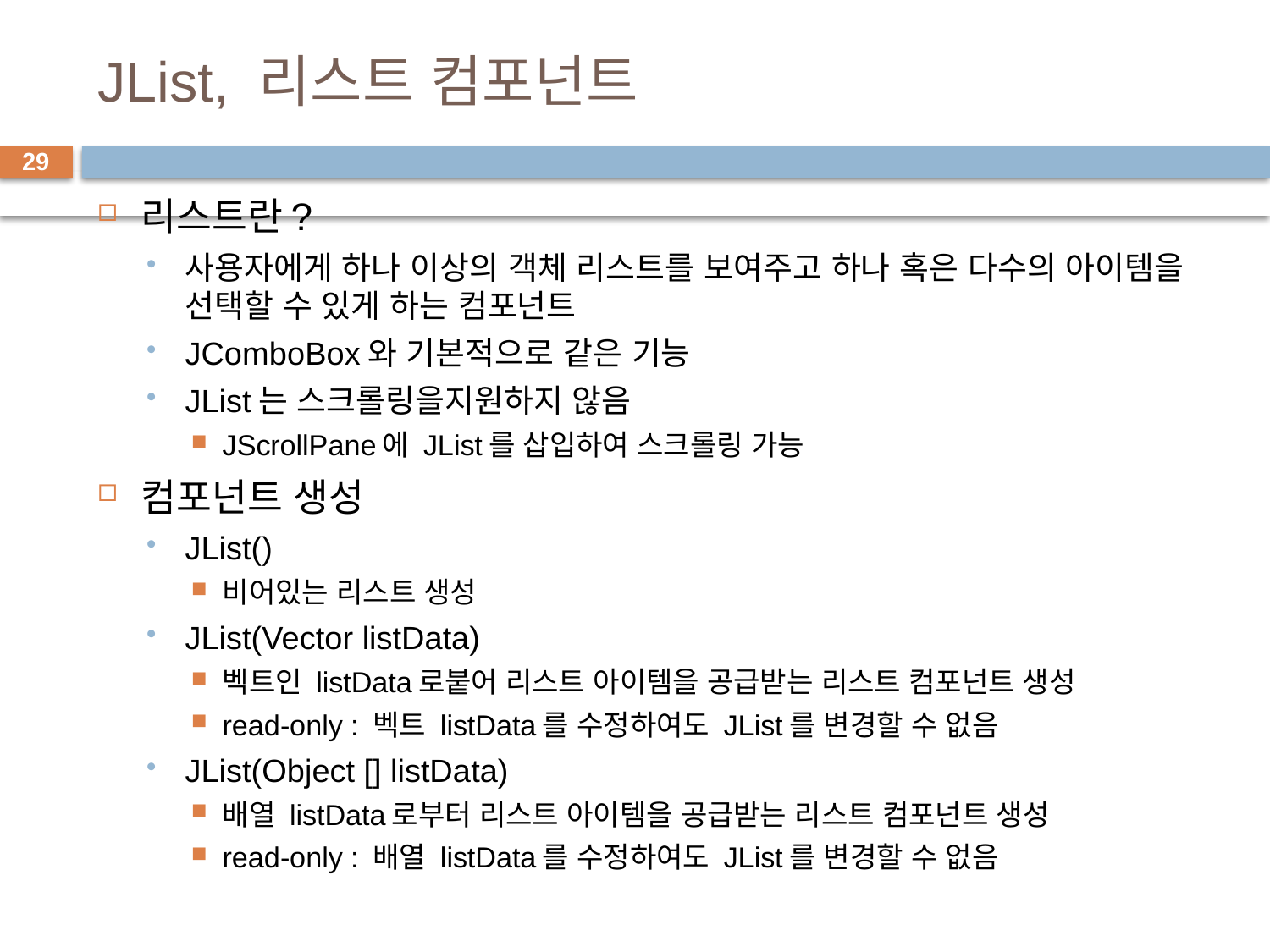

# JList, 리스트 컴포넌트
29
리스트란?
사용자에게 하나 이상의 객체 리스트를 보여주고 하나 혹은 다수의 아이템을 선택할 수 있게 하는 컴포넌트
JComboBox와 기본적으로 같은 기능
JList는 스크롤링을지원하지 않음
JScrollPane에 JList를 삽입하여 스크롤링 가능
컴포넌트 생성
JList()
비어있는 리스트 생성
JList(Vector listData)
벡트인 listData로붙어 리스트 아이템을 공급받는 리스트 컴포넌트 생성
read-only : 벡트 listData를 수정하여도 JList를 변경할 수 없음
JList(Object [] listData)
배열 listData로부터 리스트 아이템을 공급받는 리스트 컴포넌트 생성
read-only : 배열 listData를 수정하여도 JList를 변경할 수 없음